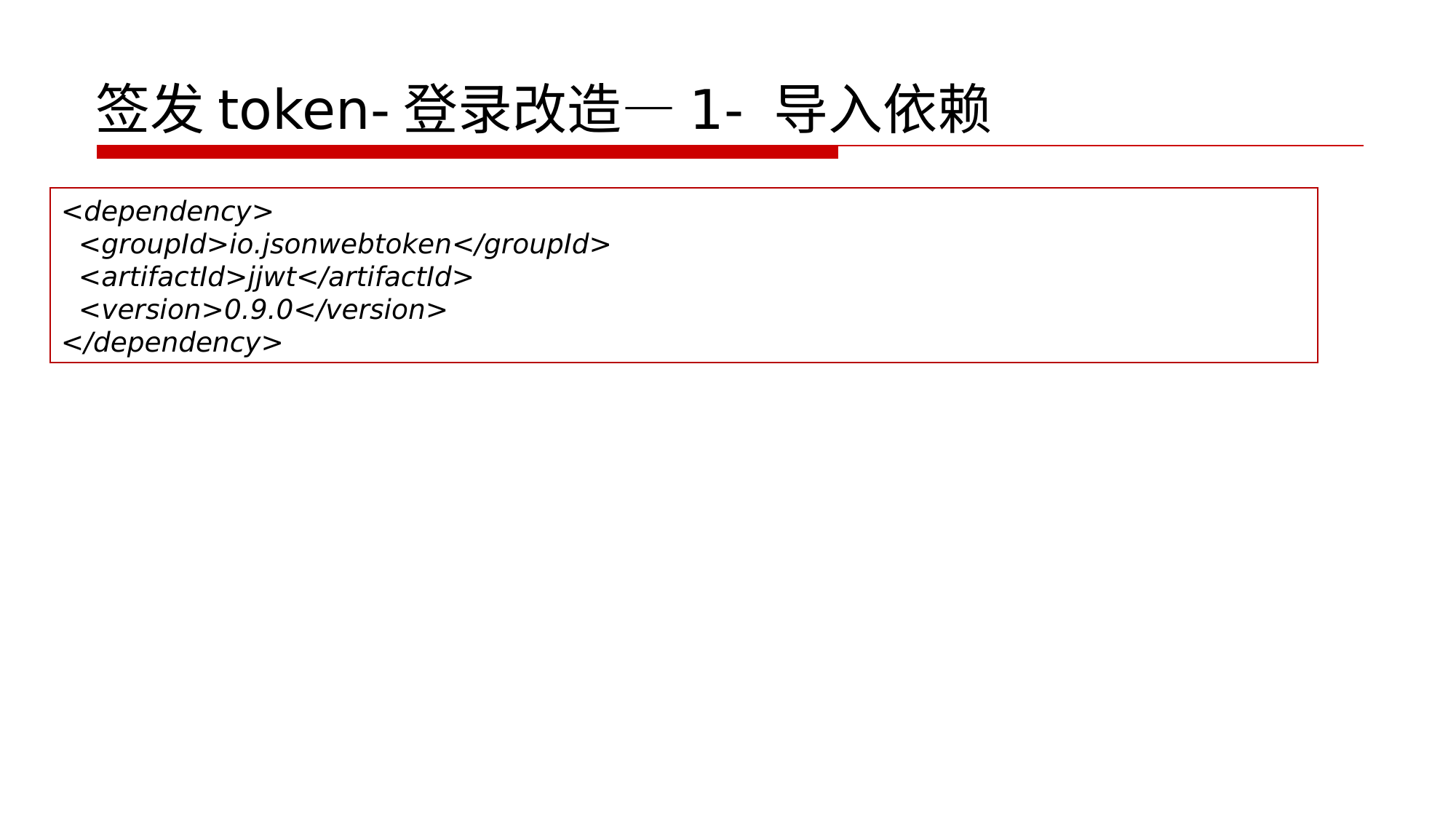

# 签发token-登录改造—1- 导入依赖
<dependency>
  <groupId>io.jsonwebtoken</groupId>
  <artifactId>jjwt</artifactId>
  <version>0.9.0</version>
</dependency>